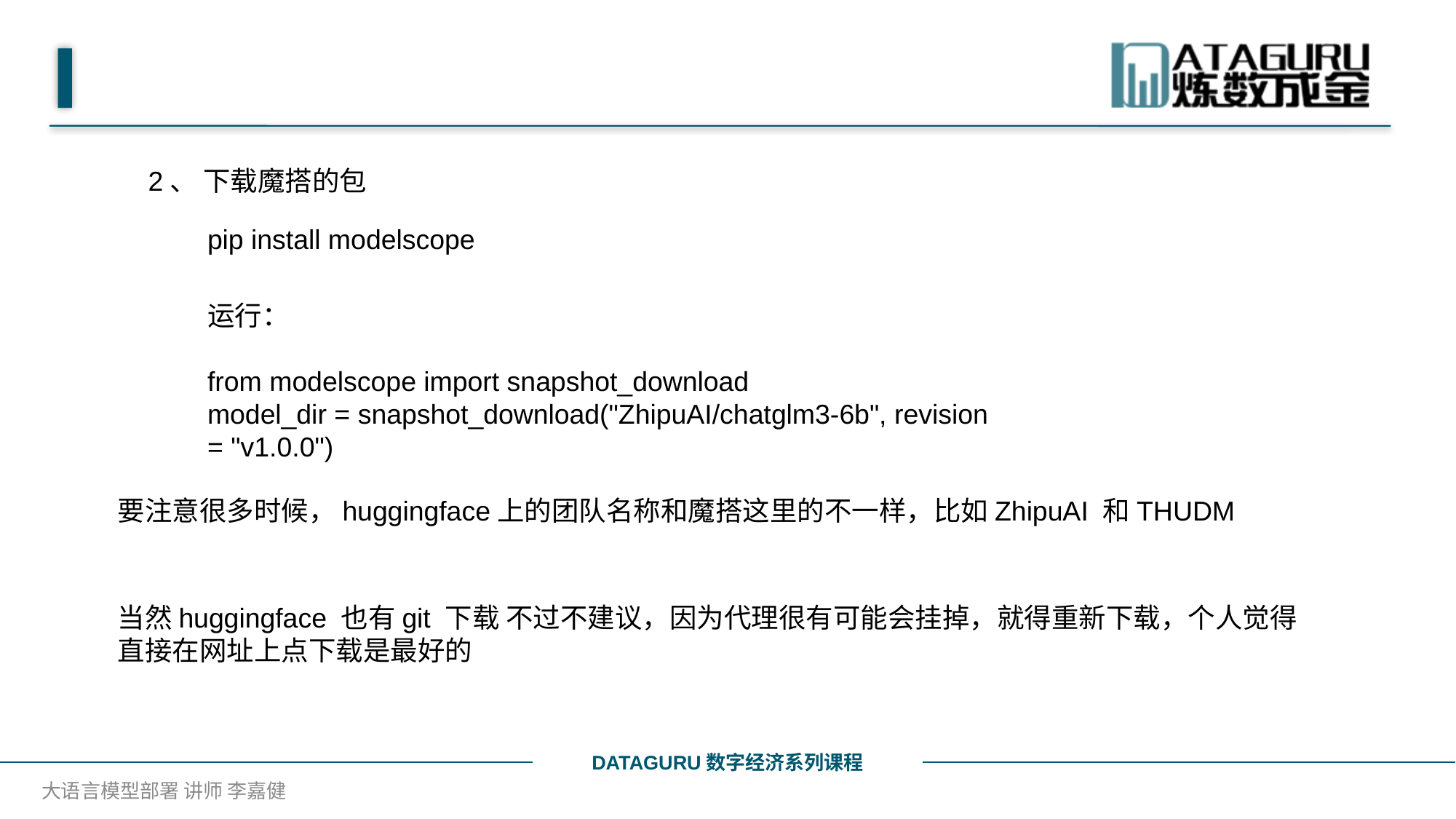

2、 下载魔搭的包
pip install modelscope
运行：

from modelscope import snapshot_download
model_dir = snapshot_download("ZhipuAI/chatglm3-6b", revision = "v1.0.0")
要注意很多时候，huggingface上的团队名称和魔搭这里的不一样，比如ZhipuAI 和THUDM
当然huggingface 也有git 下载 不过不建议，因为代理很有可能会挂掉，就得重新下载，个人觉得直接在网址上点下载是最好的